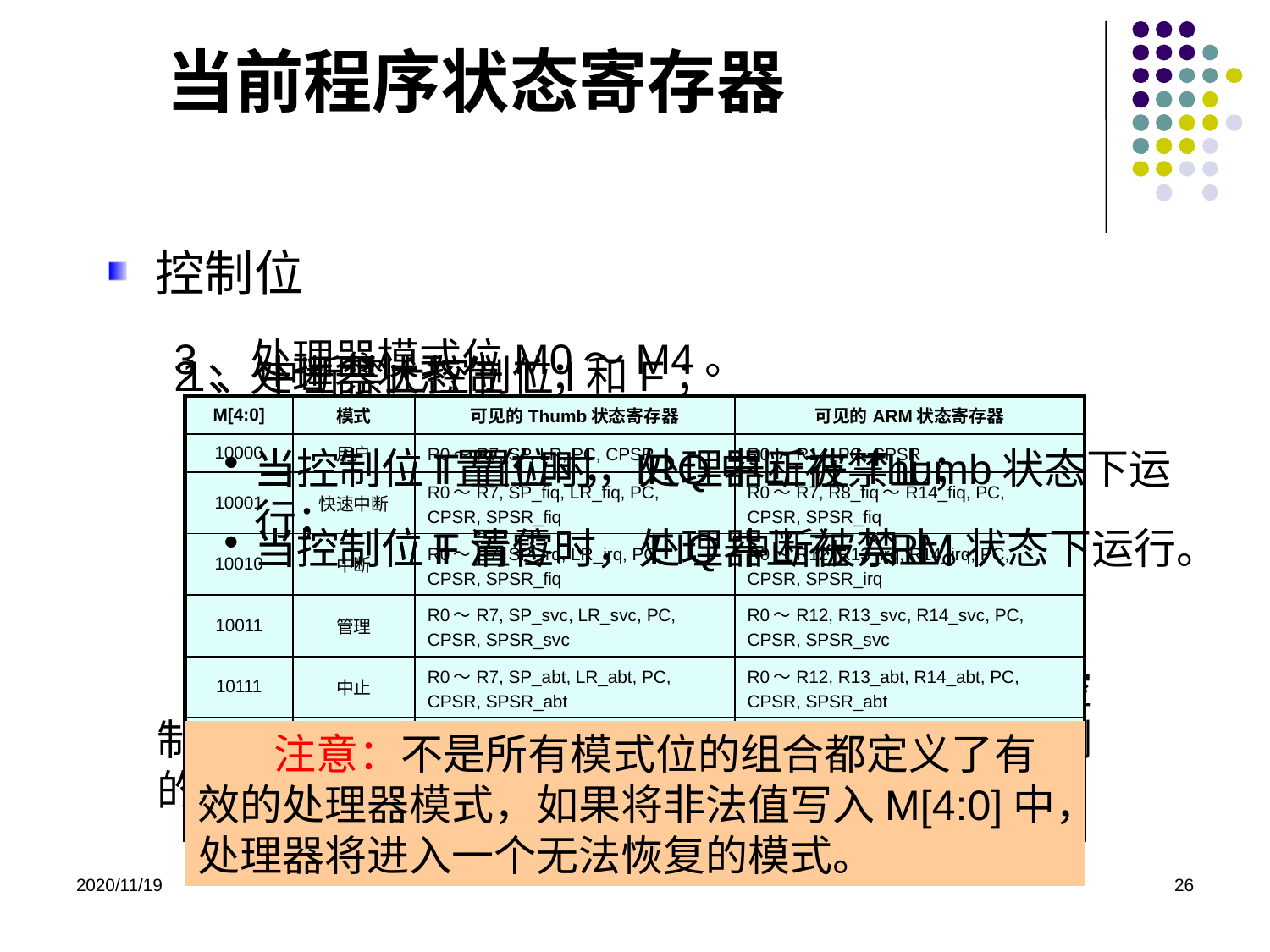

# 当前程序状态寄存器
控制位
3、处理器模式位M0～M4。
2、处理器状态位T；
1、中断禁止控制位I和F；
| M[4:0] | 模式 | 可见的Thumb状态寄存器 | 可见的ARM状态寄存器 |
| --- | --- | --- | --- |
| 10000 | 用户 | R0～R7, SP, LR, PC, CPSR | R0～R14, PC, CPSR |
| 10001 | 快速中断 | R0～R7, SP\_fiq, LR\_fiq, PC, CPSR, SPSR\_fiq | R0～R7, R8\_fiq～R14\_fiq, PC, CPSR, SPSR\_fiq |
| 10010 | 中断 | R0～R7, SP\_irq, LR\_irq, PC, CPSR, SPSR\_fiq | R0～R12, R13\_irq, R14\_irq, PC, CPSR, SPSR\_irq |
| 10011 | 管理 | R0～R7, SP\_svc, LR\_svc, PC, CPSR, SPSR\_svc | R0～R12, R13\_svc, R14\_svc, PC, CPSR, SPSR\_svc |
| 10111 | 中止 | R0～R7, SP\_abt, LR\_abt, PC, CPSR, SPSR\_abt | R0～R12, R13\_abt, R14\_abt, PC, CPSR, SPSR\_abt |
| 11011 | 未定义 | R0～R7, SP\_und, LR\_und, PC, CPSR, SPSR\_und | R0～R12, R13\_und, R14\_und, PC, CPSR, SPSR\_und |
| 11111 | 系统 | R0～R7, SP, LR, PC, CPSR | R0～R14, PC, CPSR |
当控制位I置位时，IRQ中断被禁止；
当控制位F置位时，FIQ中断被禁止。
当控制位T置位时，处理器正在Thumb状态下运行；
当控制位T清零时，处理器正在ARM状态下运行。
       警告：绝对不要强制改变CPSR寄存器中的控制位T。如果这样做，处理器将进入一个无法预测的状态。
       注意：不是所有模式位的组合都定义了有效的处理器模式，如果将非法值写入M[4:0]中，处理器将进入一个无法恢复的模式。
2020/11/19
26